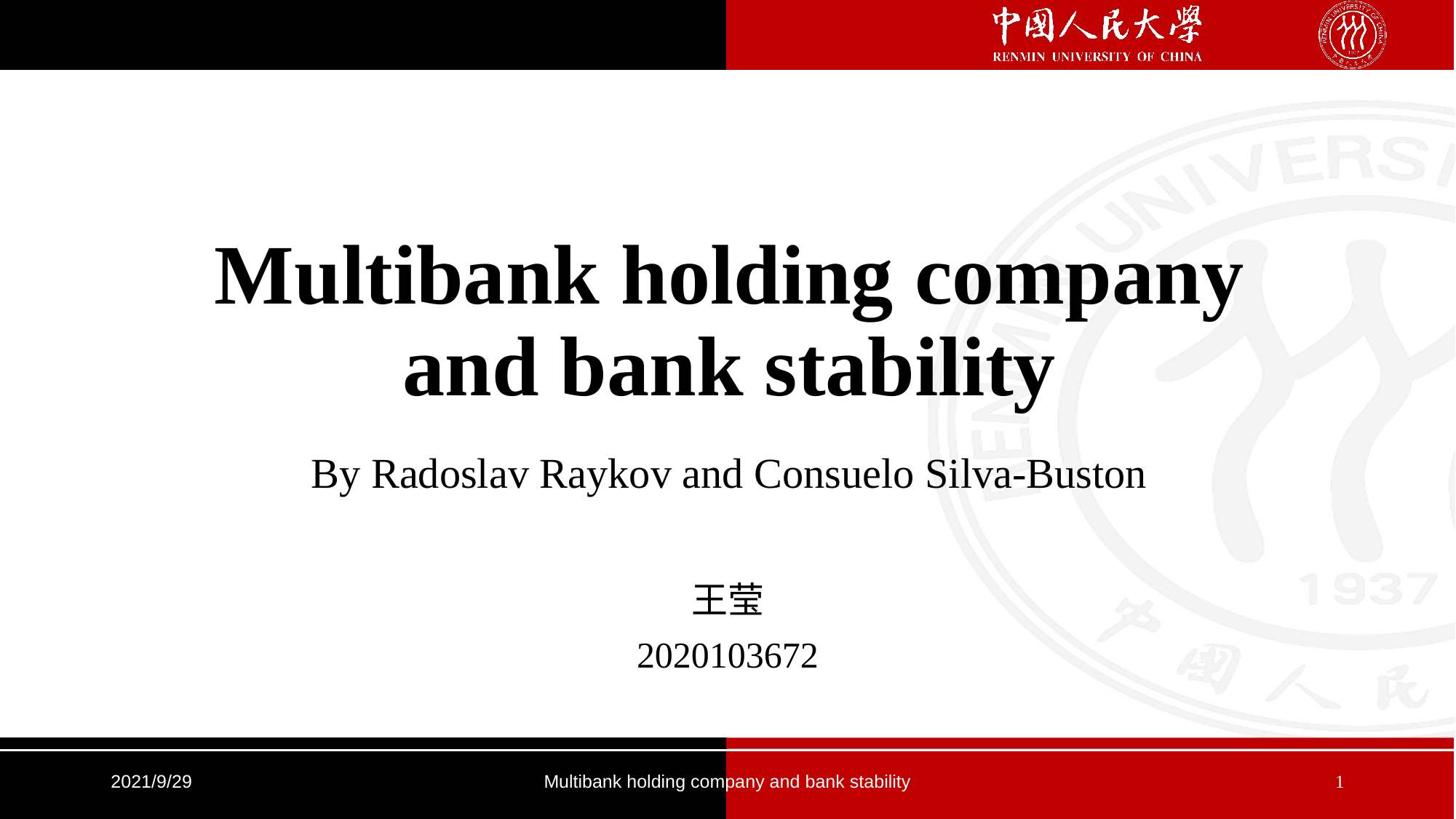

# Multibank holding company and bank stability
By Radoslav Raykov and Consuelo Silva-Buston
王莹
2020103672
2021/9/29
Multibank holding company and bank stability
1